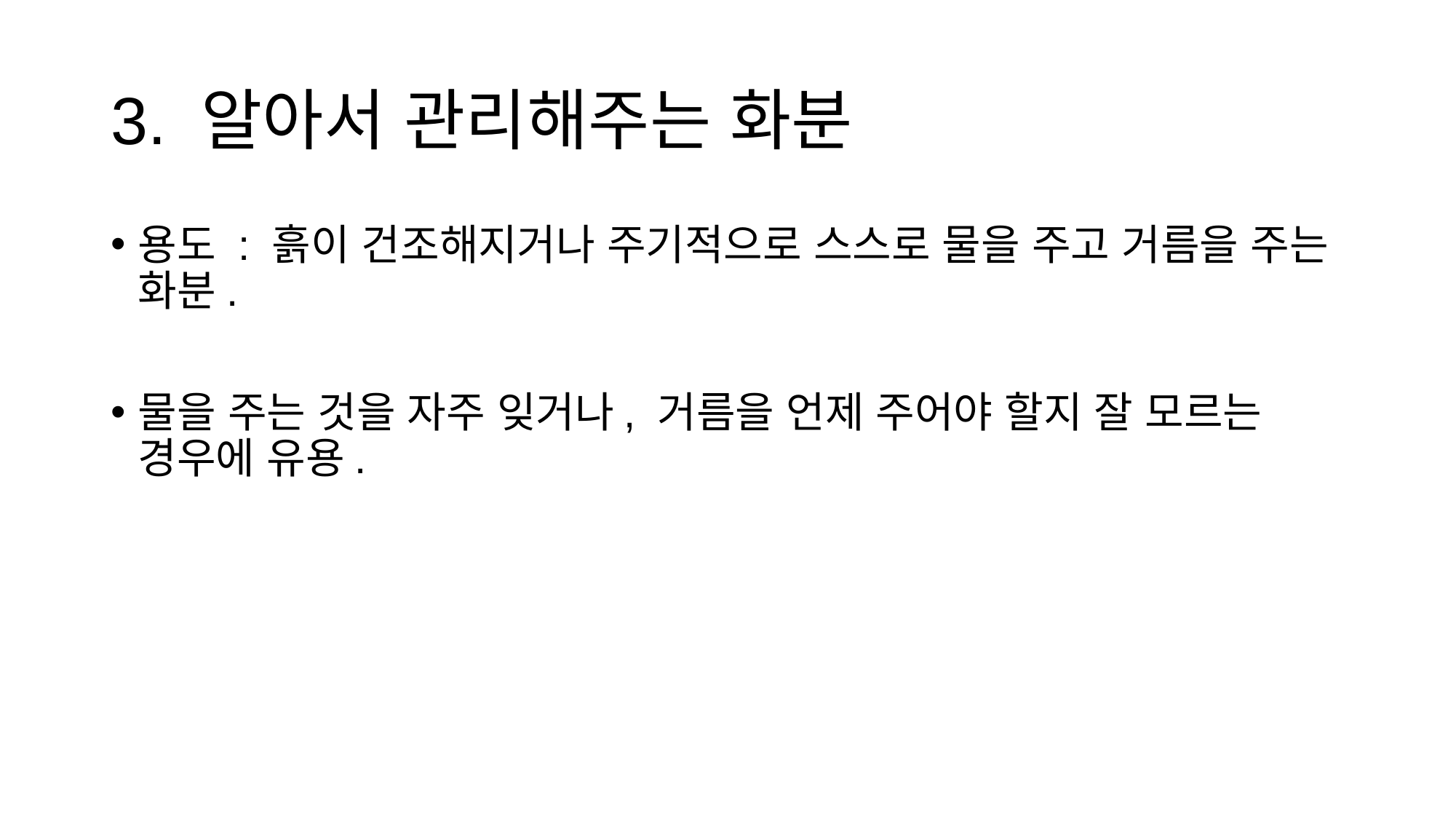

# 3. 알아서 관리해주는 화분
용도 : 흙이 건조해지거나 주기적으로 스스로 물을 주고 거름을 주는 화분.

물을 주는 것을 자주 잊거나, 거름을 언제 주어야 할지 잘 모르는 경우에 유용.